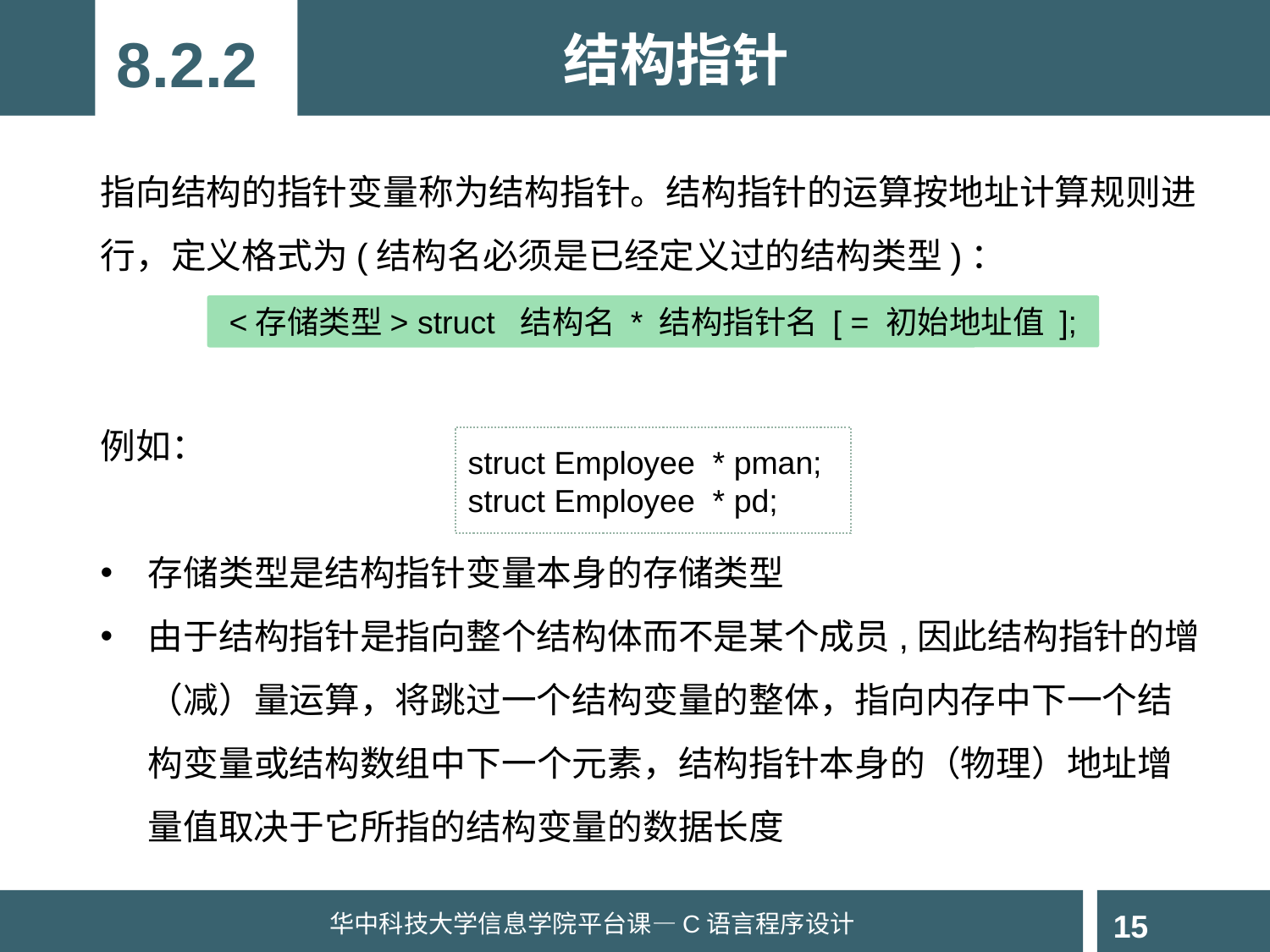

结构指针
8.2.2
指向结构的指针变量称为结构指针。结构指针的运算按地址计算规则进行，定义格式为(结构名必须是已经定义过的结构类型)：

例如：

存储类型是结构指针变量本身的存储类型
由于结构指针是指向整个结构体而不是某个成员,因此结构指针的增（减）量运算，将跳过一个结构变量的整体，指向内存中下一个结构变量或结构数组中下一个元素，结构指针本身的（物理）地址增量值取决于它所指的结构变量的数据长度

 <存储类型> struct  结构名 * 结构指针名 [ = 初始地址值 ];
struct Employee  * pman;
struct Employee  * pd;